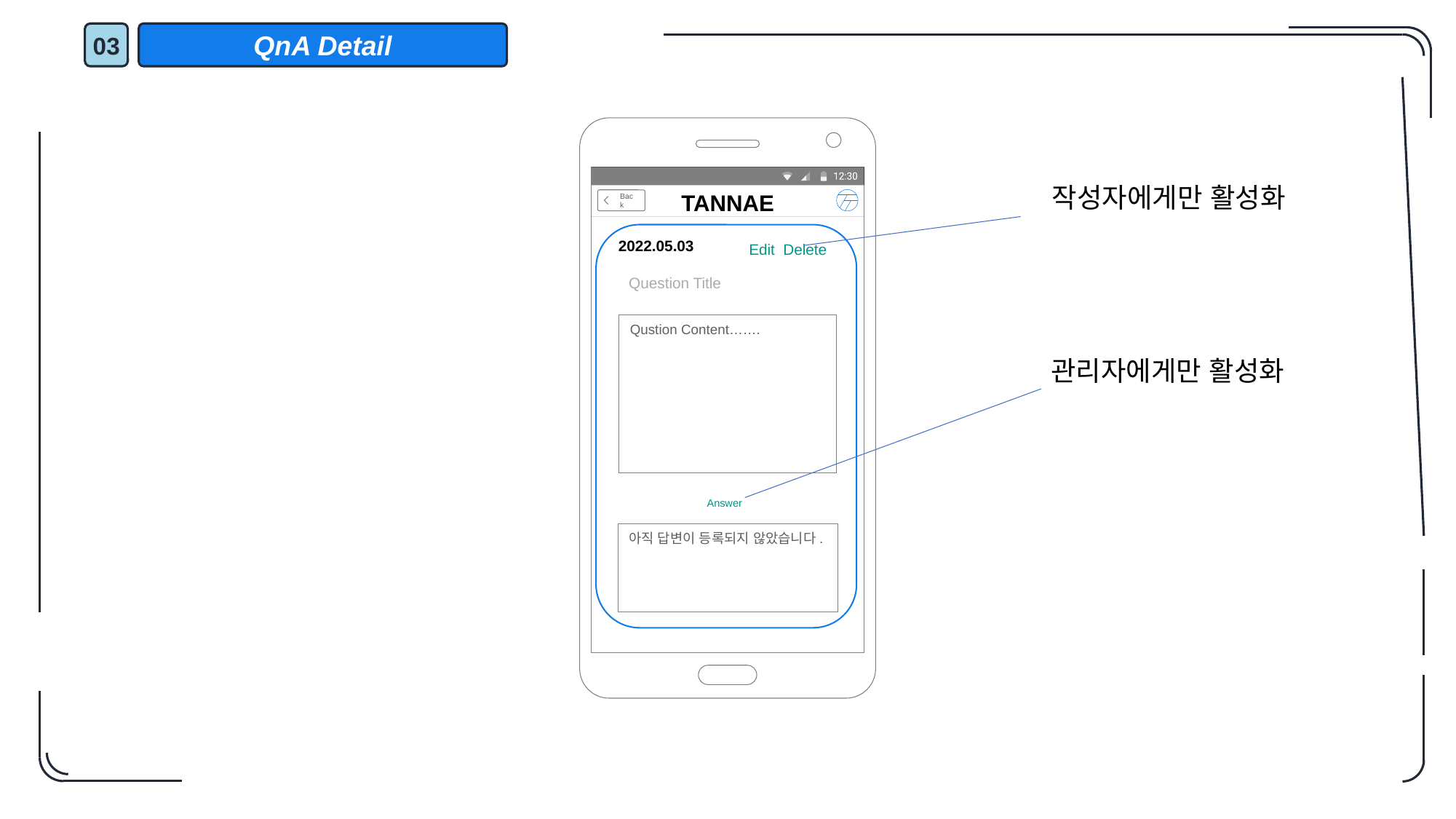

03
QnA Detail

작성자에게만 활성화
TANNAE

Back

2022.05.03
Edit  Delete
Question Title
Qustion Content…….
관리자에게만 활성화
Answer
아직 답변이 등록되지 않았습니다.